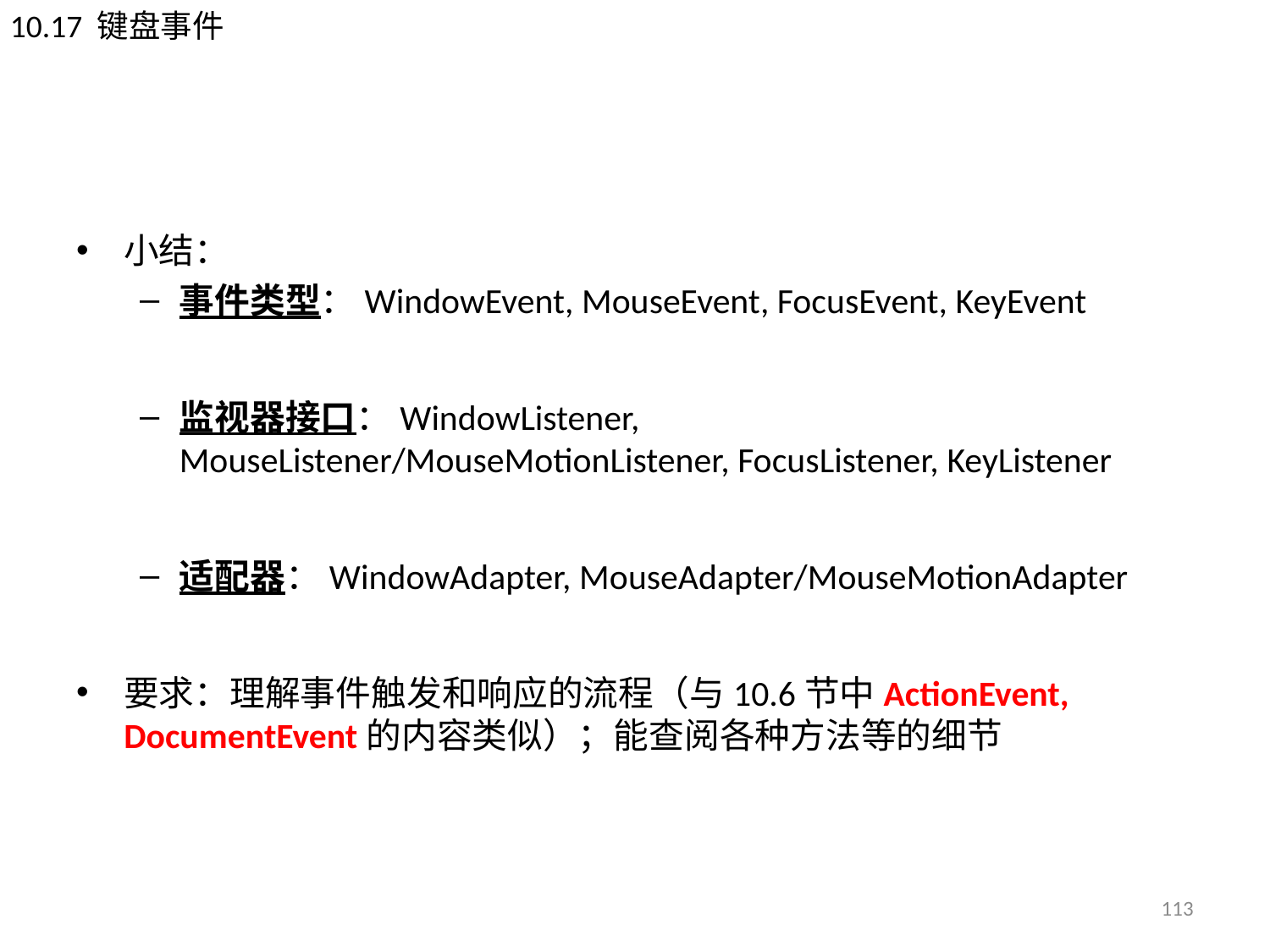

10.17 键盘事件
#
小结：
事件类型：WindowEvent, MouseEvent, FocusEvent, KeyEvent

监视器接口：WindowListener, MouseListener/MouseMotionListener, FocusListener, KeyListener

适配器：WindowAdapter, MouseAdapter/MouseMotionAdapter

要求：理解事件触发和响应的流程（与10.6节中ActionEvent, DocumentEvent的内容类似）；能查阅各种方法等的细节
113